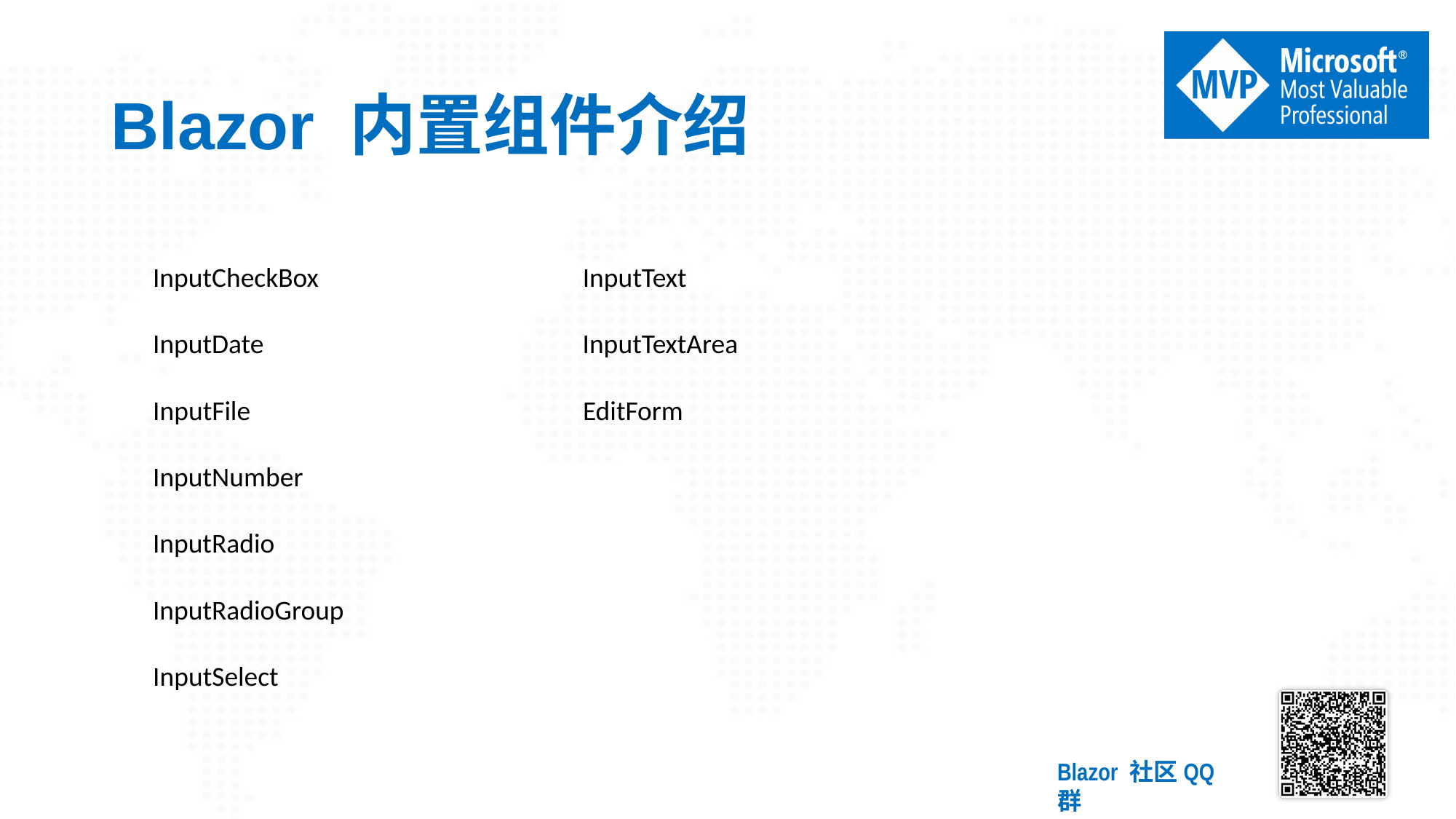

# Blazor 内置组件介绍
InputCheckBox
InputText
InputDate
InputTextArea
InputFile
EditForm
InputNumber
InputRadio
InputRadioGroup
InputSelect